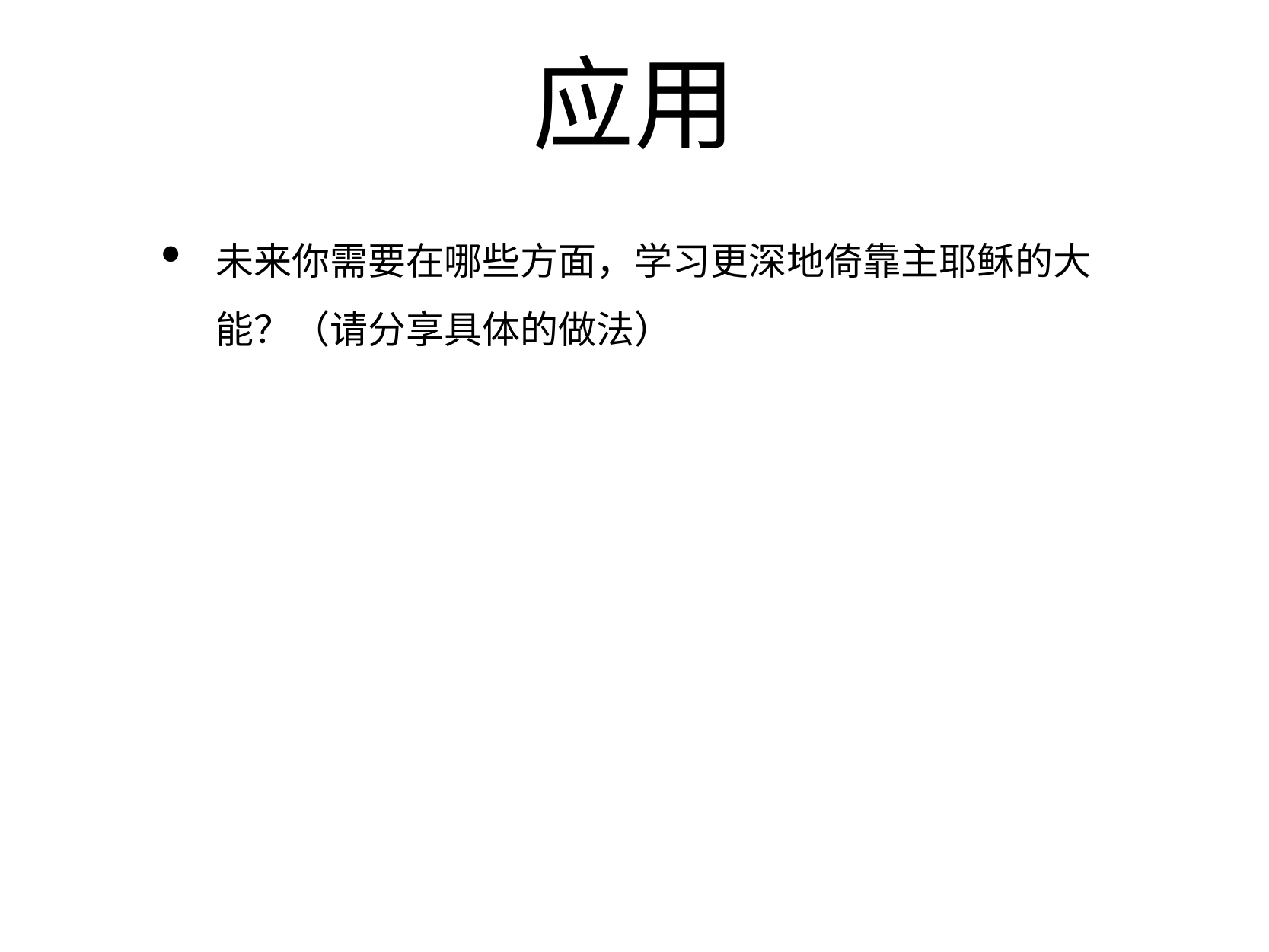

# 应用
未来你需要在哪些方面，学习更深地倚靠主耶稣的大能？（请分享具体的做法）